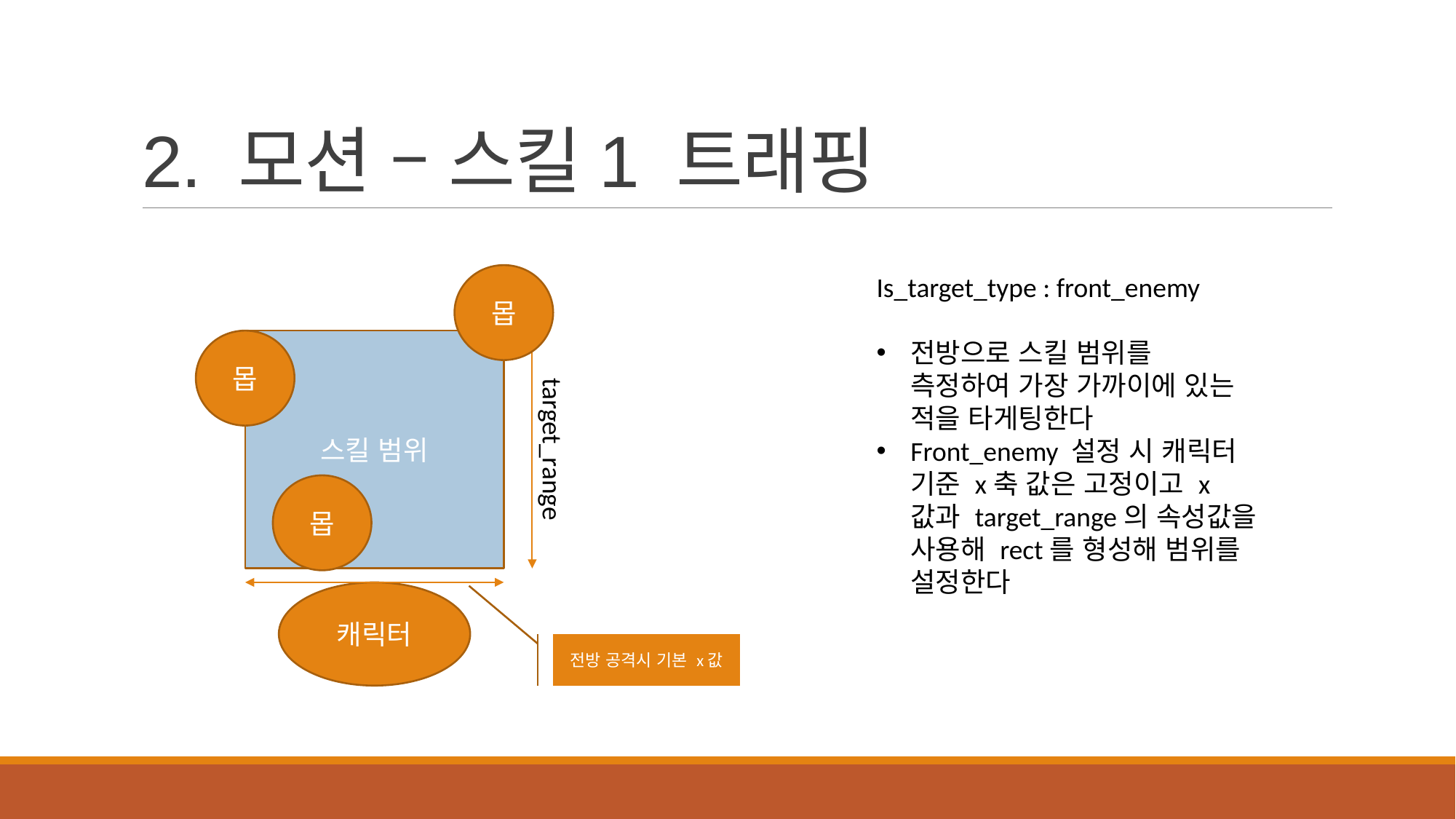

# 2. 모션 – 스킬1 트래핑
몹
Is_target_type : front_enemy

전방으로 스킬 범위를 측정하여 가장 가까이에 있는 적을 타게팅한다
Front_enemy 설정 시 캐릭터 기준 x축 값은 고정이고 x 값과 target_range의 속성값을 사용해 rect를 형성해 범위를 설정한다
몹
스킬 범위
target_range
몹
캐릭터
전방 공격시 기본 x값